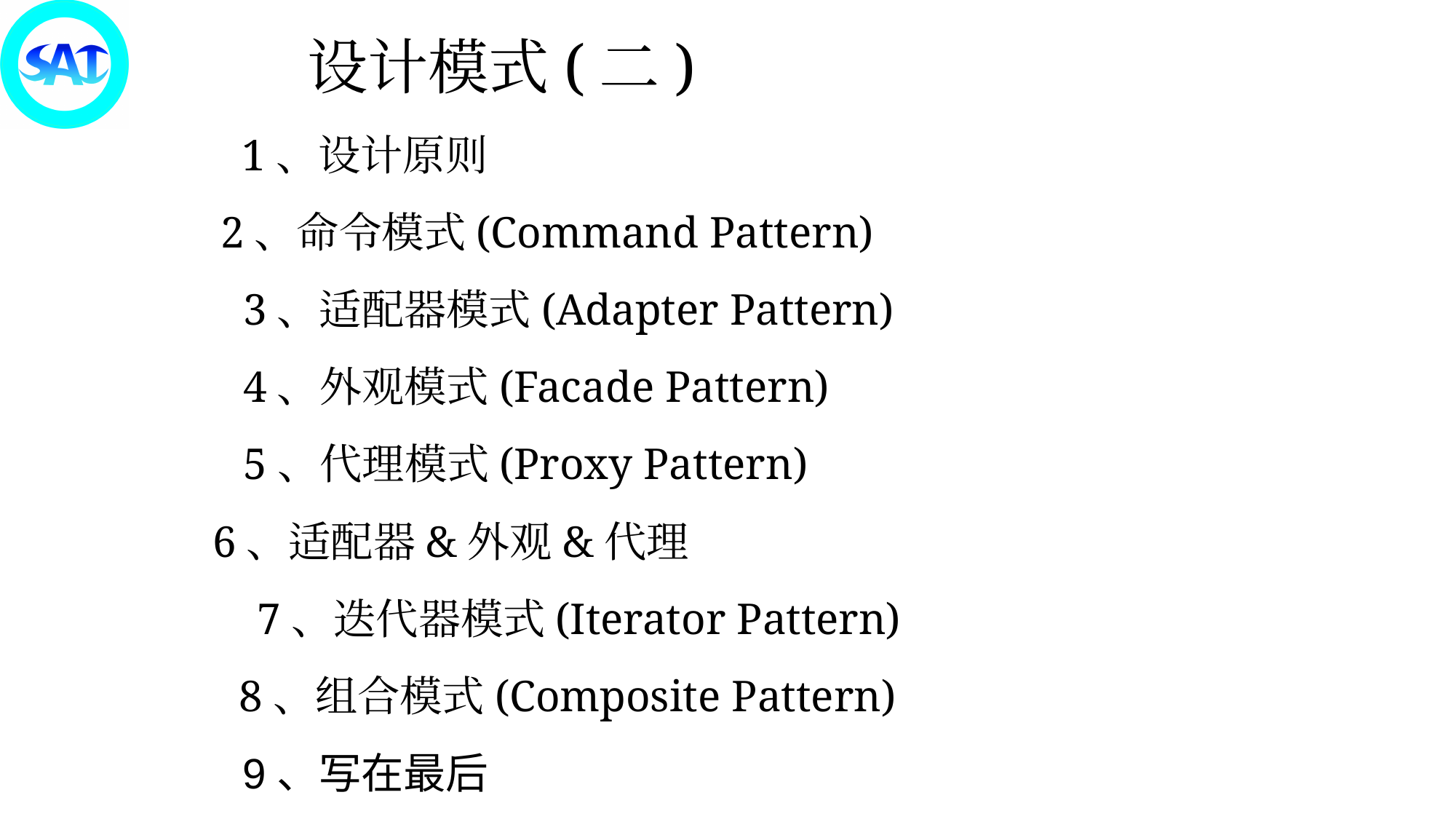

设计模式(二)
1、设计原则
2、命令模式(Command Pattern)
3、适配器模式(Adapter Pattern)
4、外观模式(Facade Pattern)
5、代理模式(Proxy Pattern)
6、适配器&外观&代理
7、迭代器模式(Iterator Pattern)
8、组合模式(Composite Pattern)
9、写在最后